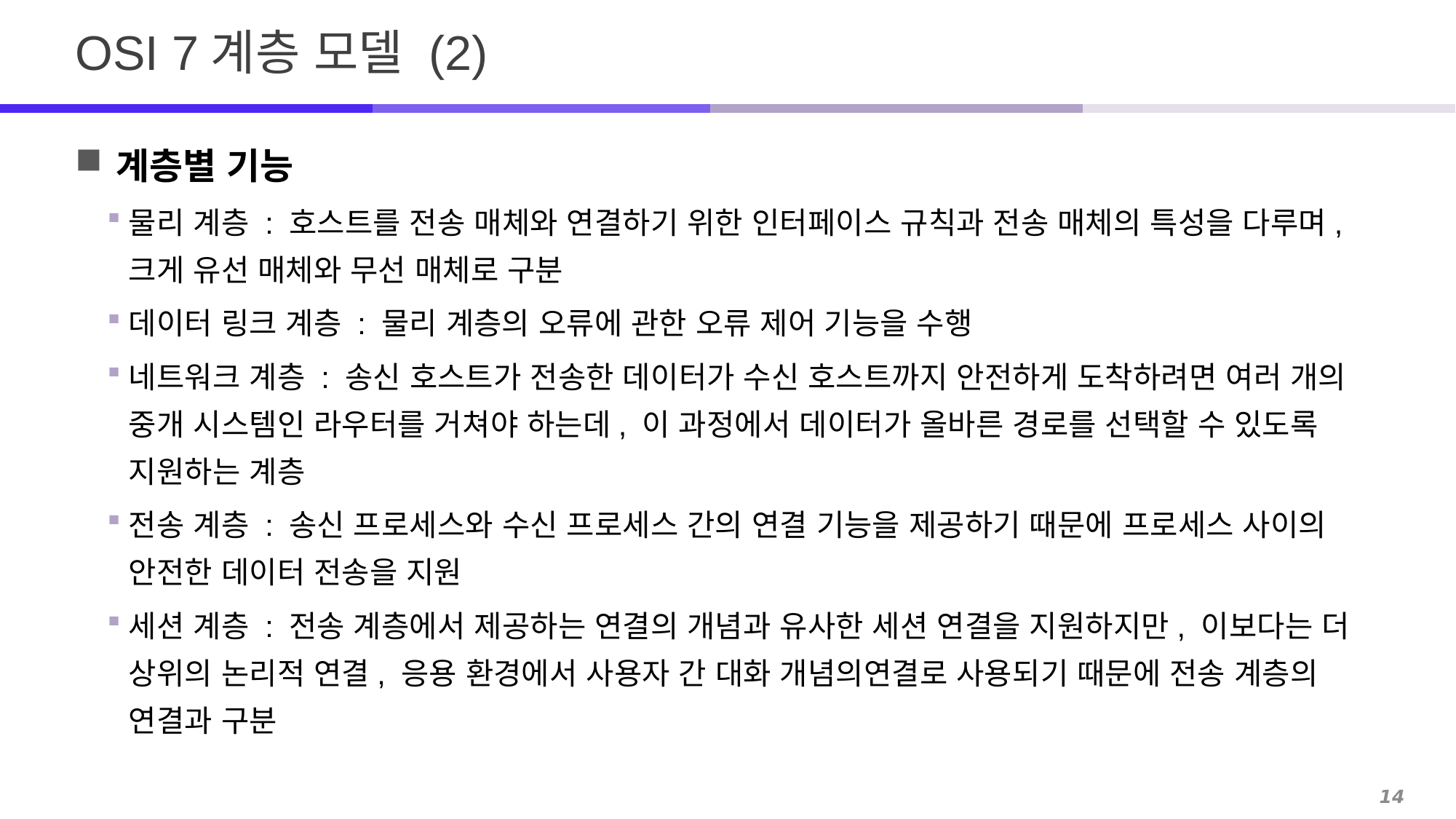

# OSI 7계층 모델 (2)
계층별 기능
물리 계층 : 호스트를 전송 매체와 연결하기 위한 인터페이스 규칙과 전송 매체의 특성을 다루며, 크게 유선 매체와 무선 매체로 구분
데이터 링크 계층 : 물리 계층의 오류에 관한 오류 제어 기능을 수행
네트워크 계층 : 송신 호스트가 전송한 데이터가 수신 호스트까지 안전하게 도착하려면 여러 개의 중개 시스템인 라우터를 거쳐야 하는데, 이 과정에서 데이터가 올바른 경로를 선택할 수 있도록 지원하는 계층
전송 계층 : 송신 프로세스와 수신 프로세스 간의 연결 기능을 제공하기 때문에 프로세스 사이의 안전한 데이터 전송을 지원
세션 계층 : 전송 계층에서 제공하는 연결의 개념과 유사한 세션 연결을 지원하지만, 이보다는 더 상위의 논리적 연결, 응용 환경에서 사용자 간 대화 개념의연결로 사용되기 때문에 전송 계층의 연결과 구분